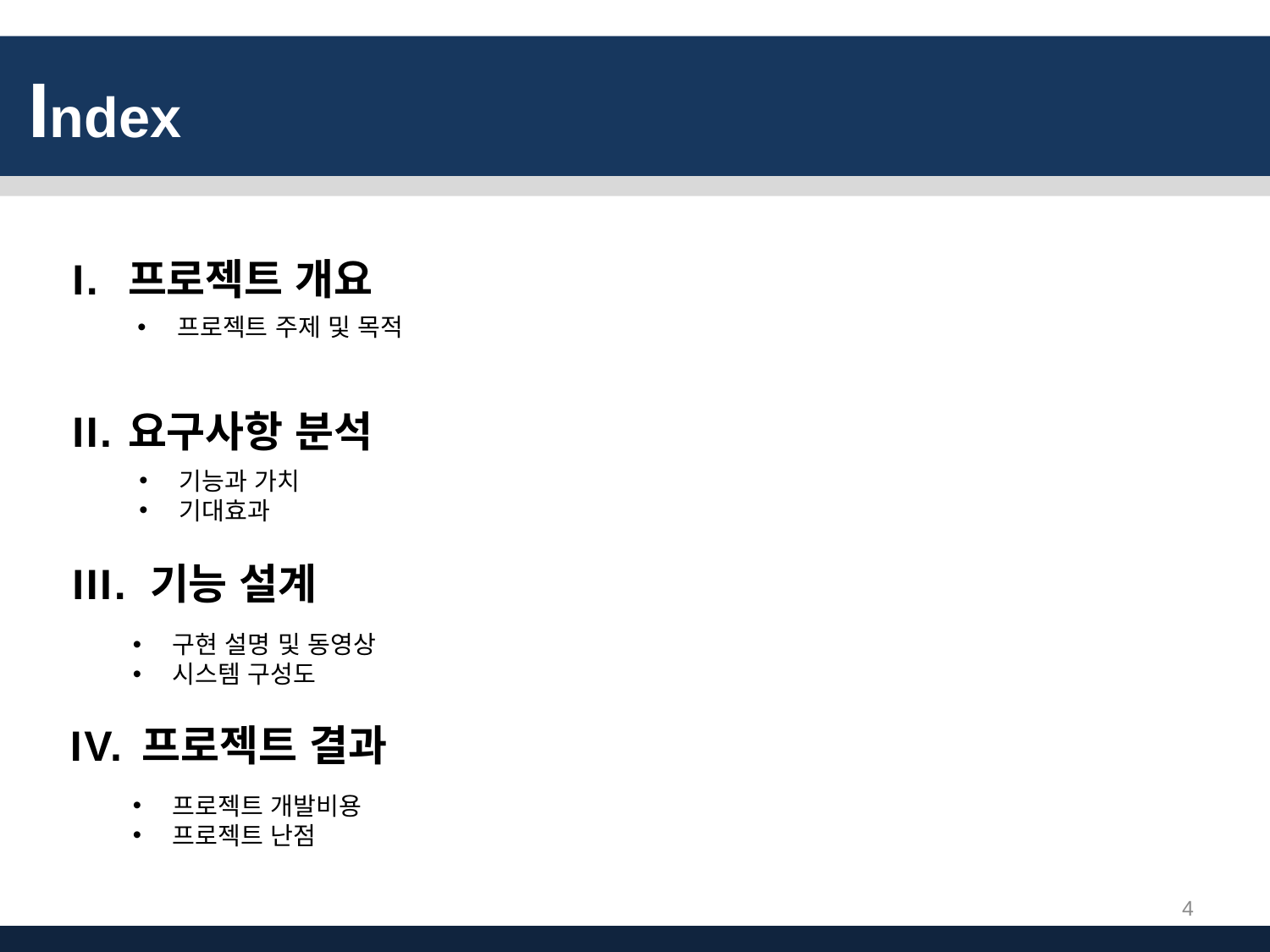

Index

프로젝트 개요

요구사항 분석

 기능 설계
프로젝트 주제 및 목적
기능과 가치
기대효과
구현 설명 및 동영상
시스템 구성도
프로젝트 결과

프로젝트 개발비용
프로젝트 난점
4